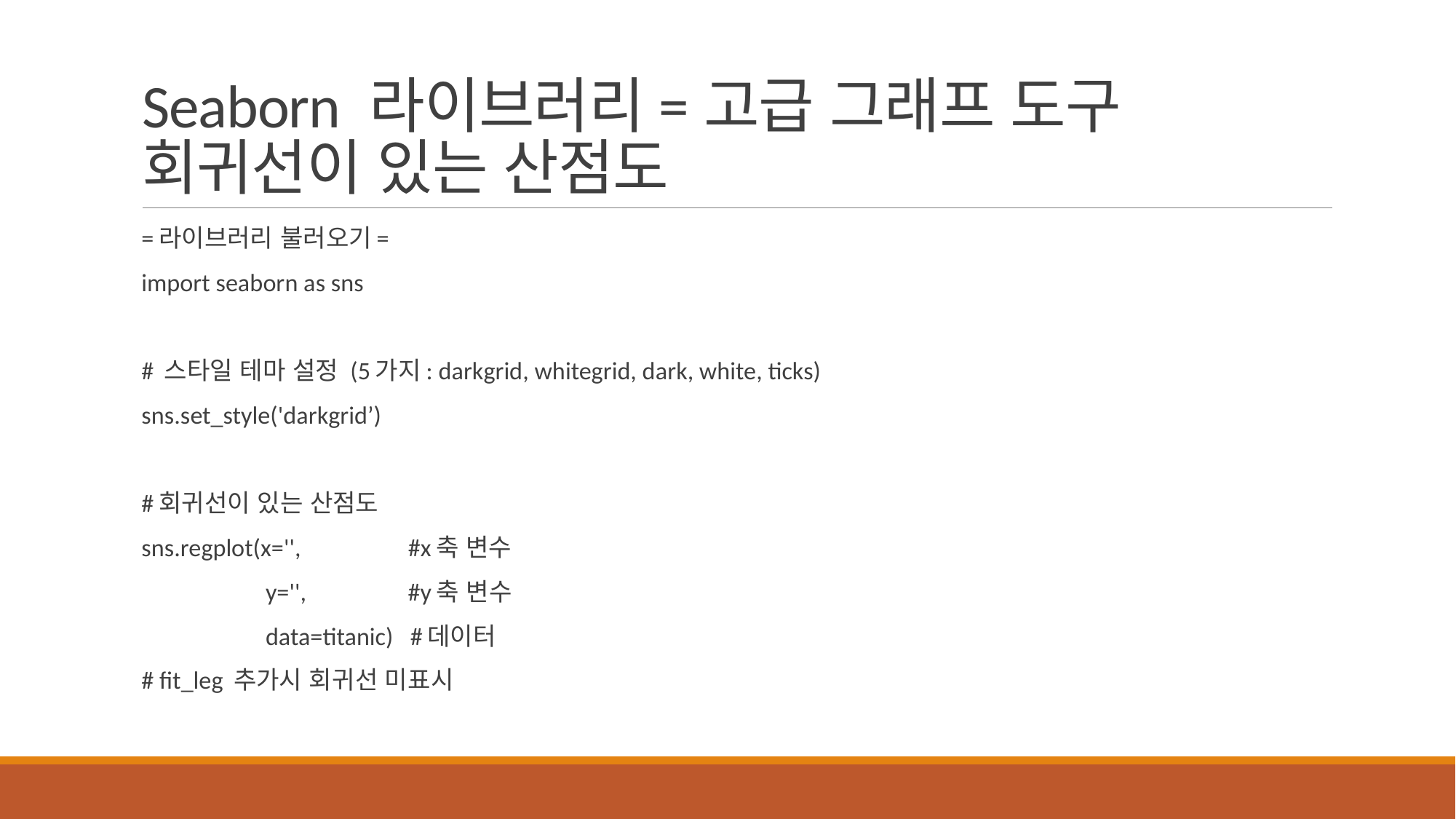

# Seaborn 라이브러리=고급 그래프 도구 회귀선이 있는 산점도
=라이브러리 불러오기=
import seaborn as sns

# 스타일 테마 설정 (5가지: darkgrid, whitegrid, dark, white, ticks)
sns.set_style('darkgrid’)

#회귀선이 있는 산점도
sns.regplot(x='',                   #x축 변수
                      y='',                  #y축 변수
                      data=titanic)   #데이터
# fit_leg 추가시 회귀선 미표시